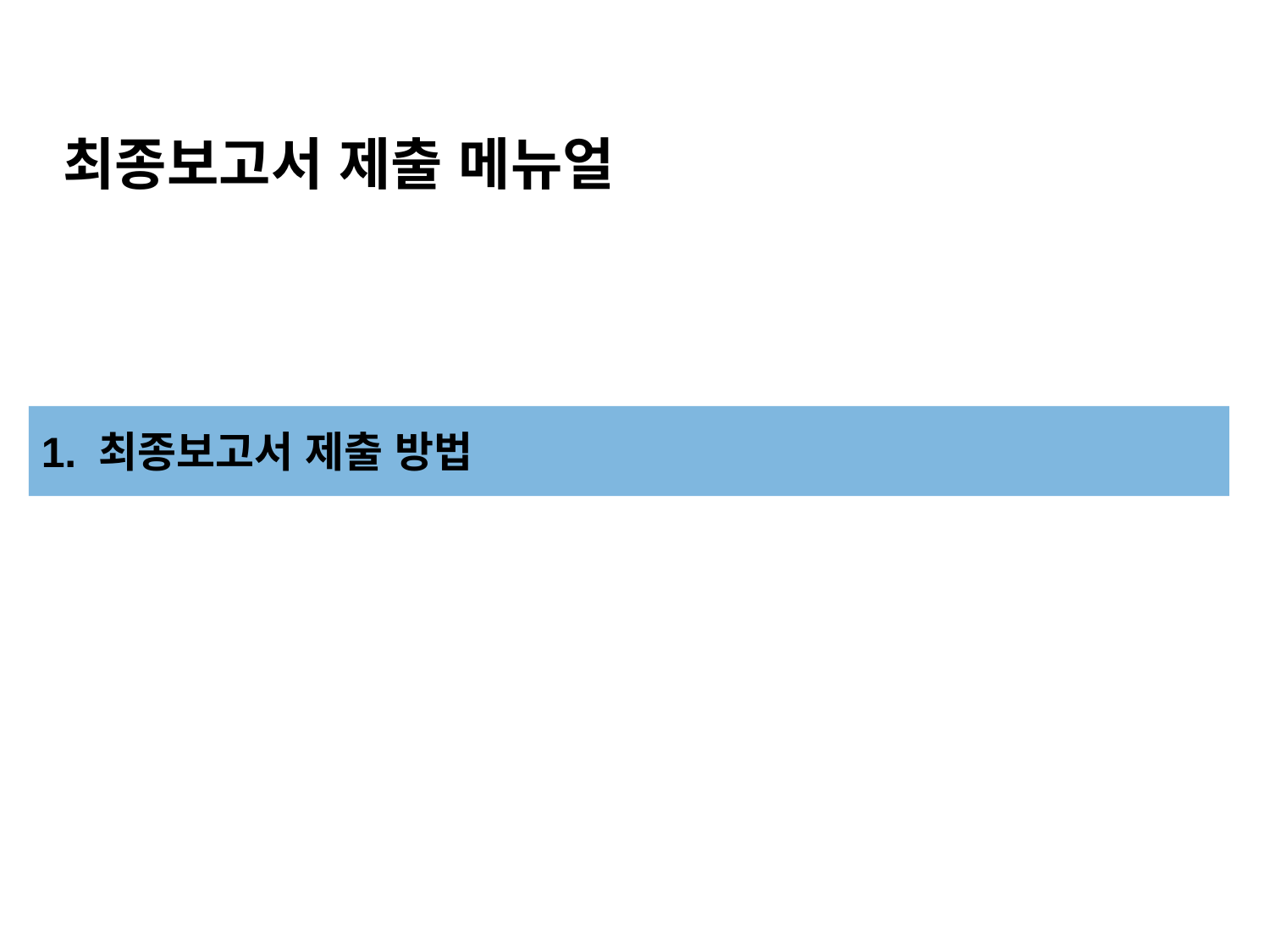

최종보고서 제출 메뉴얼
1. 최종보고서 제출 방법